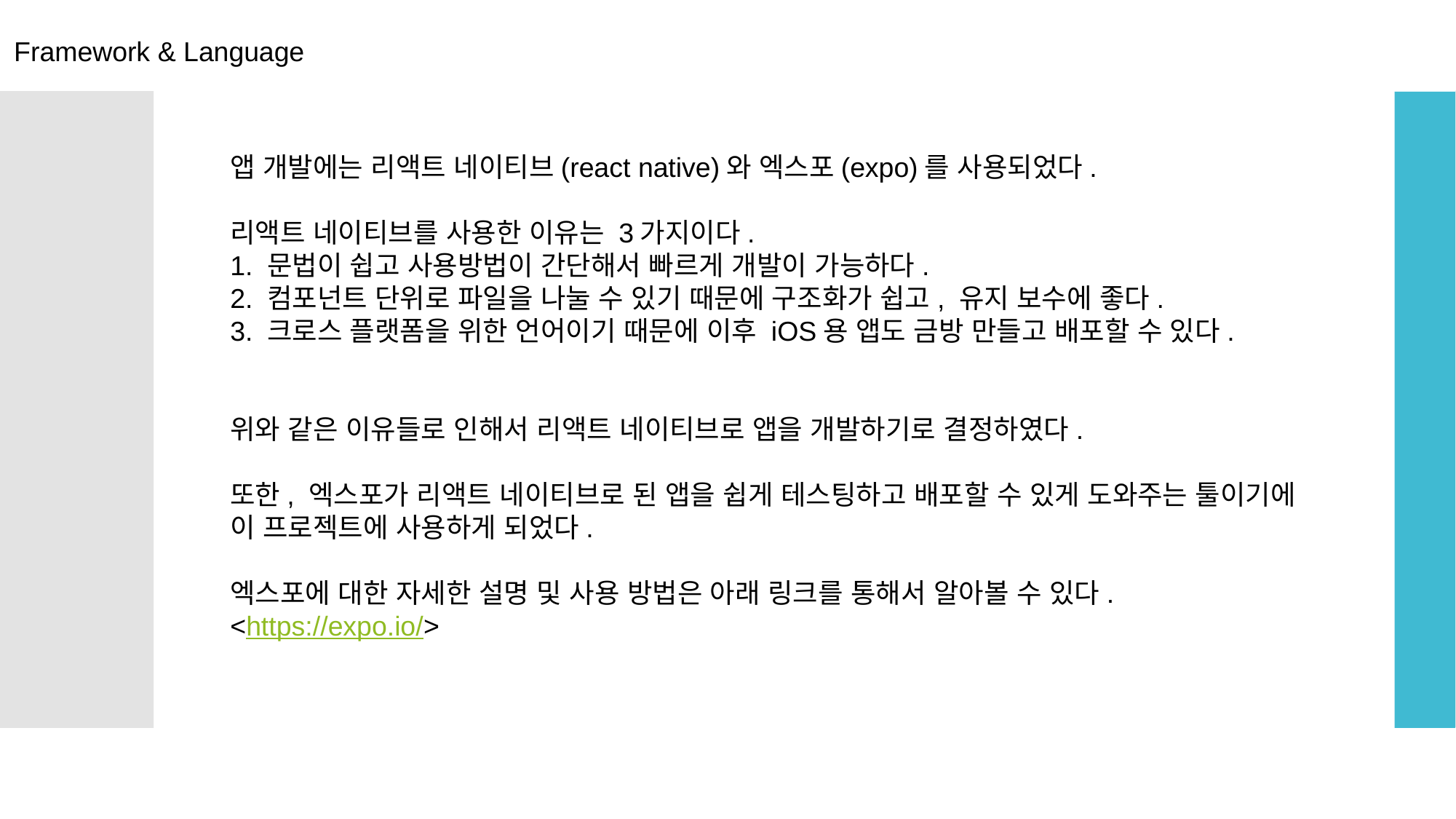

Framework & Language

앱 개발에는 리액트 네이티브(react native)와 엑스포(expo)를 사용되었다.

리액트 네이티브를 사용한 이유는 3가지이다.
1. 문법이 쉽고 사용방법이 간단해서 빠르게 개발이 가능하다.
2. 컴포넌트 단위로 파일을 나눌 수 있기 때문에 구조화가 쉽고, 유지 보수에 좋다.
3. 크로스 플랫폼을 위한 언어이기 때문에 이후 iOS용 앱도 금방 만들고 배포할 수 있다.

위와 같은 이유들로 인해서 리액트 네이티브로 앱을 개발하기로 결정하였다.

또한, 엑스포가 리액트 네이티브로 된 앱을 쉽게 테스팅하고 배포할 수 있게 도와주는 툴이기에 이 프로젝트에 사용하게 되었다.

엑스포에 대한 자세한 설명 및 사용 방법은 아래 링크를 통해서 알아볼 수 있다.
<https://expo.io/>